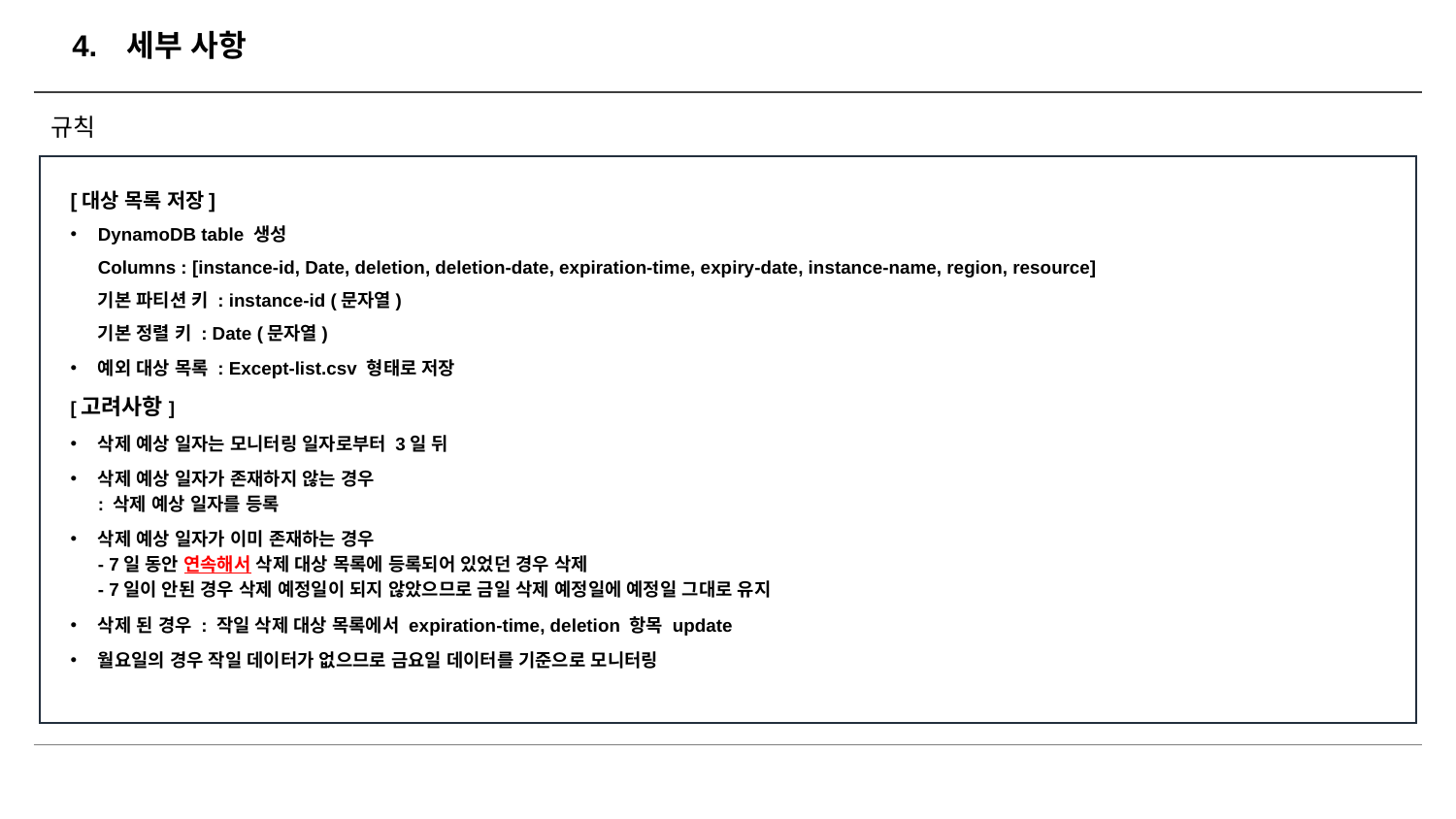

# 세부 사항
규칙

[대상 목록 저장]
DynamoDB table 생성
Columns : [instance-id, Date, deletion, deletion-date, expiration-time, expiry-date, instance-name, region, resource]
기본 파티션 키 : instance-id (문자열)
기본 정렬 키 : Date (문자열)
예외 대상 목록 : Except-list.csv 형태로 저장
[고려사항]
삭제 예상 일자는 모니터링 일자로부터 3일 뒤
삭제 예상 일자가 존재하지 않는 경우
: 삭제 예상 일자를 등록
삭제 예상 일자가 이미 존재하는 경우
- 7일 동안 연속해서 삭제 대상 목록에 등록되어 있었던 경우 삭제
- 7일이 안된 경우 삭제 예정일이 되지 않았으므로 금일 삭제 예정일에 예정일 그대로 유지
삭제 된 경우 : 작일 삭제 대상 목록에서 expiration-time, deletion 항목 update
월요일의 경우 작일 데이터가 없으므로 금요일 데이터를 기준으로 모니터링